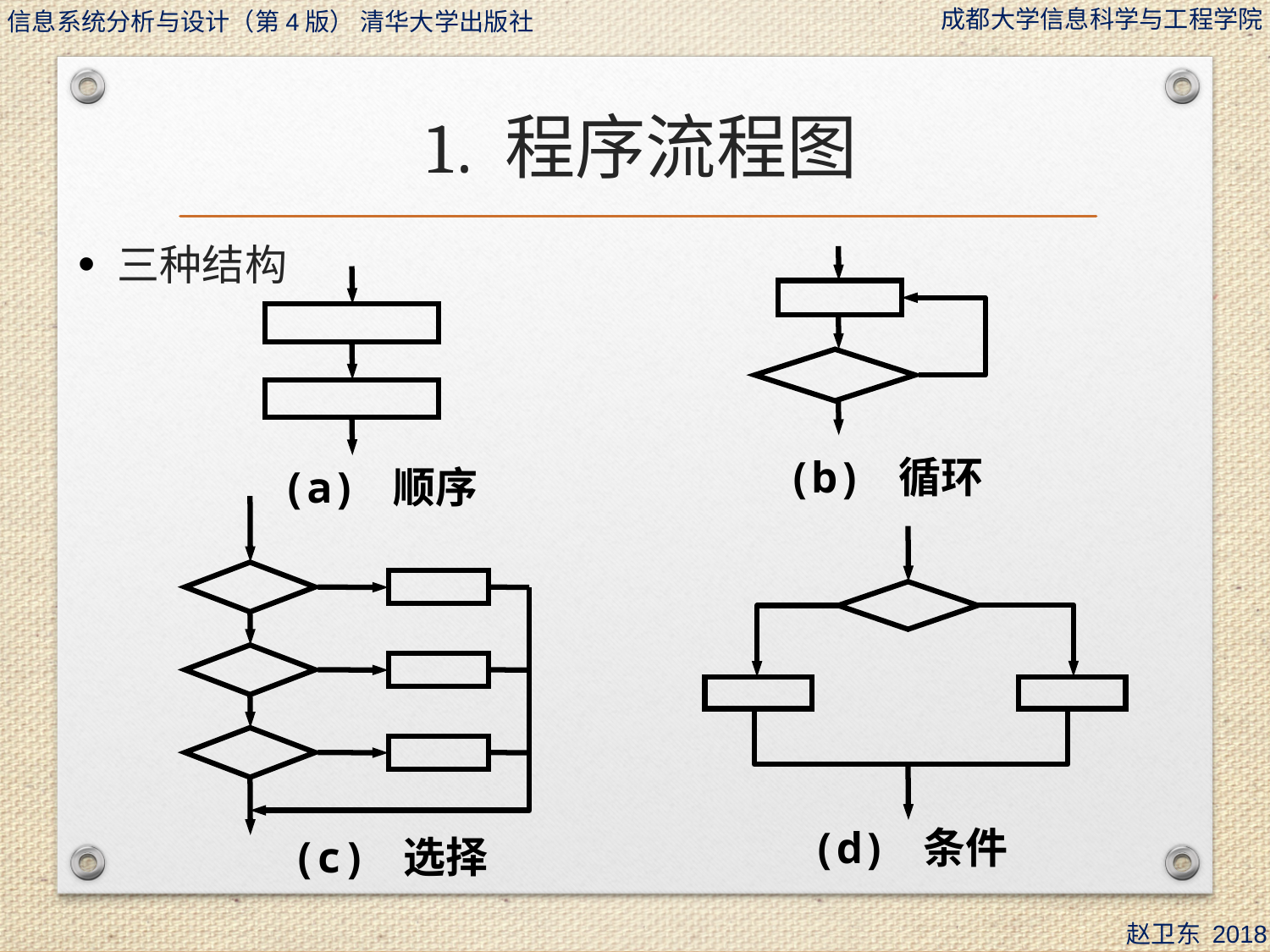

# 1. 程序流程图
三种结构

(b) 循环
(a) 顺序

(d) 条件
(c) 选择